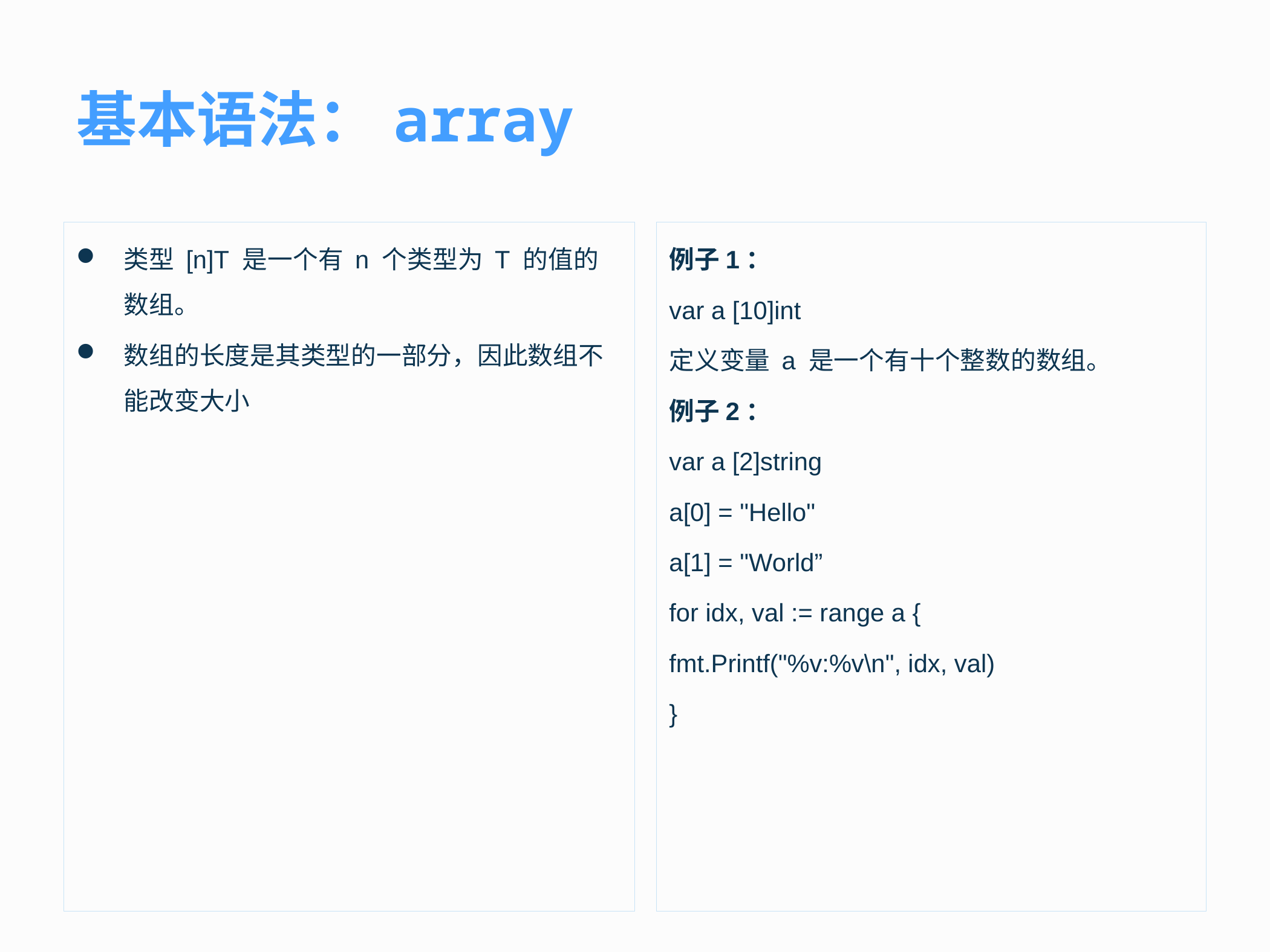

# 基本语法：array
类型 [n]T 是一个有 n 个类型为 T 的值的数组。
数组的长度是其类型的一部分，因此数组不能改变大小
例子1：
var a [10]int
定义变量 a 是一个有十个整数的数组。
例子2：
var a [2]string
a[0] = "Hello"
a[1] = "World”
for idx, val := range a {
fmt.Printf("%v:%v\n", idx, val)
}